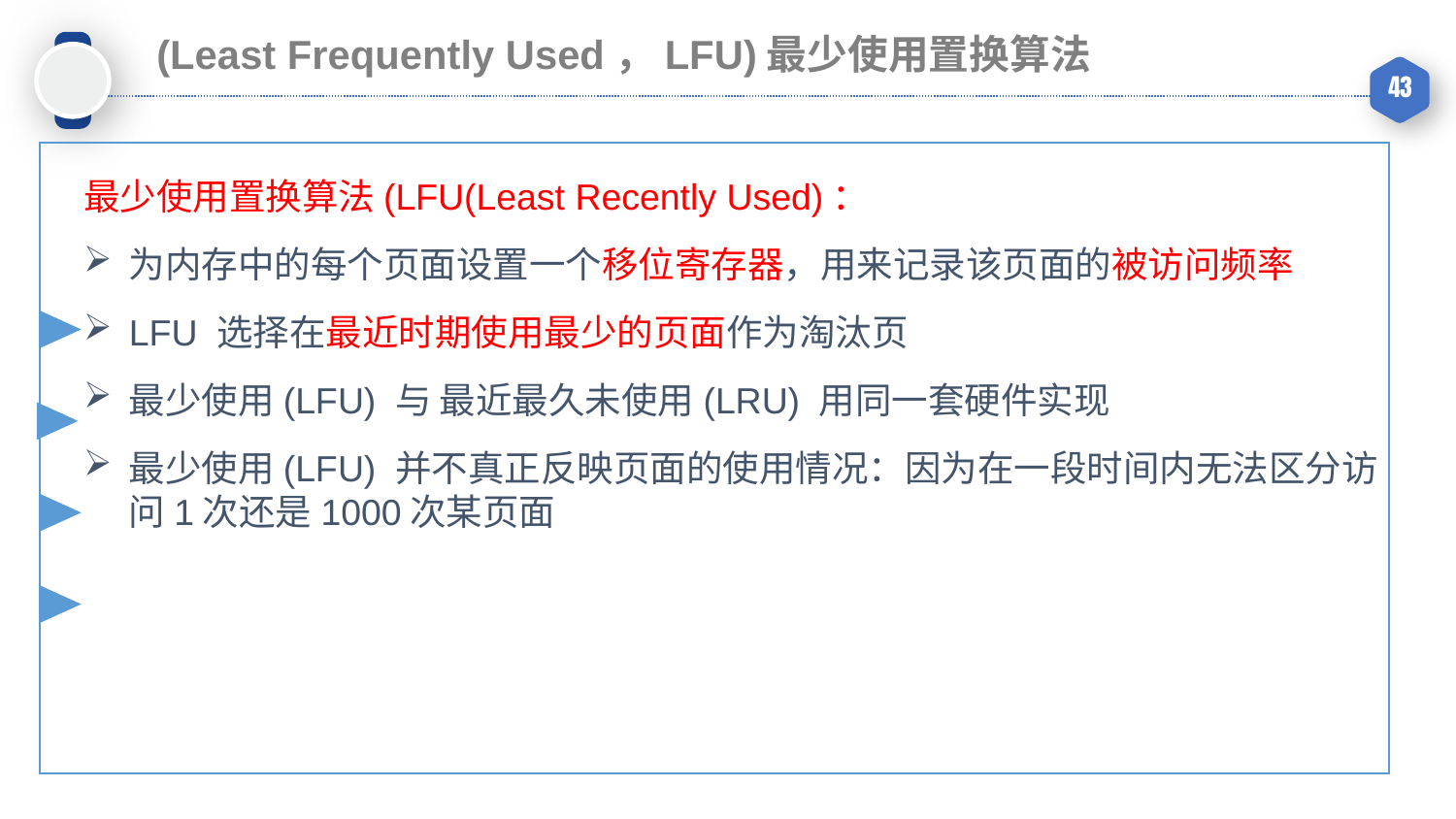

(Least Frequently Used，LFU)最少使用置换算法

最少使用置换算法(LFU(Least Recently Used)：
为内存中的每个页面设置一个移位寄存器，用来记录该页面的被访问频率
LFU 选择在最近时期使用最少的页面作为淘汰页
最少使用(LFU) 与 最近最久未使用(LRU) 用同一套硬件实现
最少使用(LFU) 并不真正反映页面的使用情况：因为在一段时间内无法区分访问1次还是1000次某页面